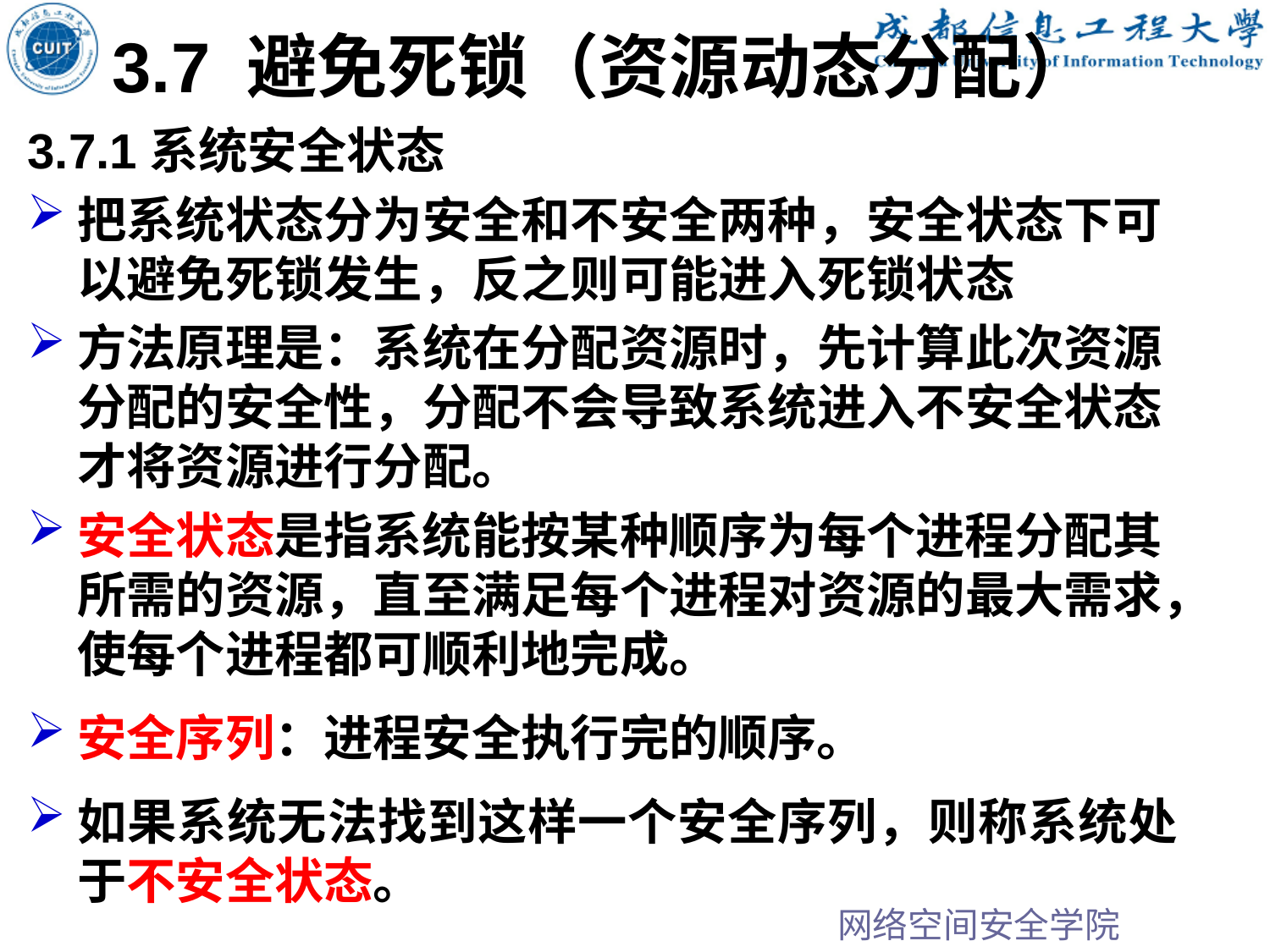

3.7 避免死锁（资源动态分配）
3.7.1系统安全状态
把系统状态分为安全和不安全两种，安全状态下可以避免死锁发生，反之则可能进入死锁状态
方法原理是：系统在分配资源时，先计算此次资源分配的安全性，分配不会导致系统进入不安全状态才将资源进行分配。
安全状态是指系统能按某种顺序为每个进程分配其所需的资源，直至满足每个进程对资源的最大需求，使每个进程都可顺利地完成。
安全序列：进程安全执行完的顺序。
如果系统无法找到这样一个安全序列，则称系统处于不安全状态。